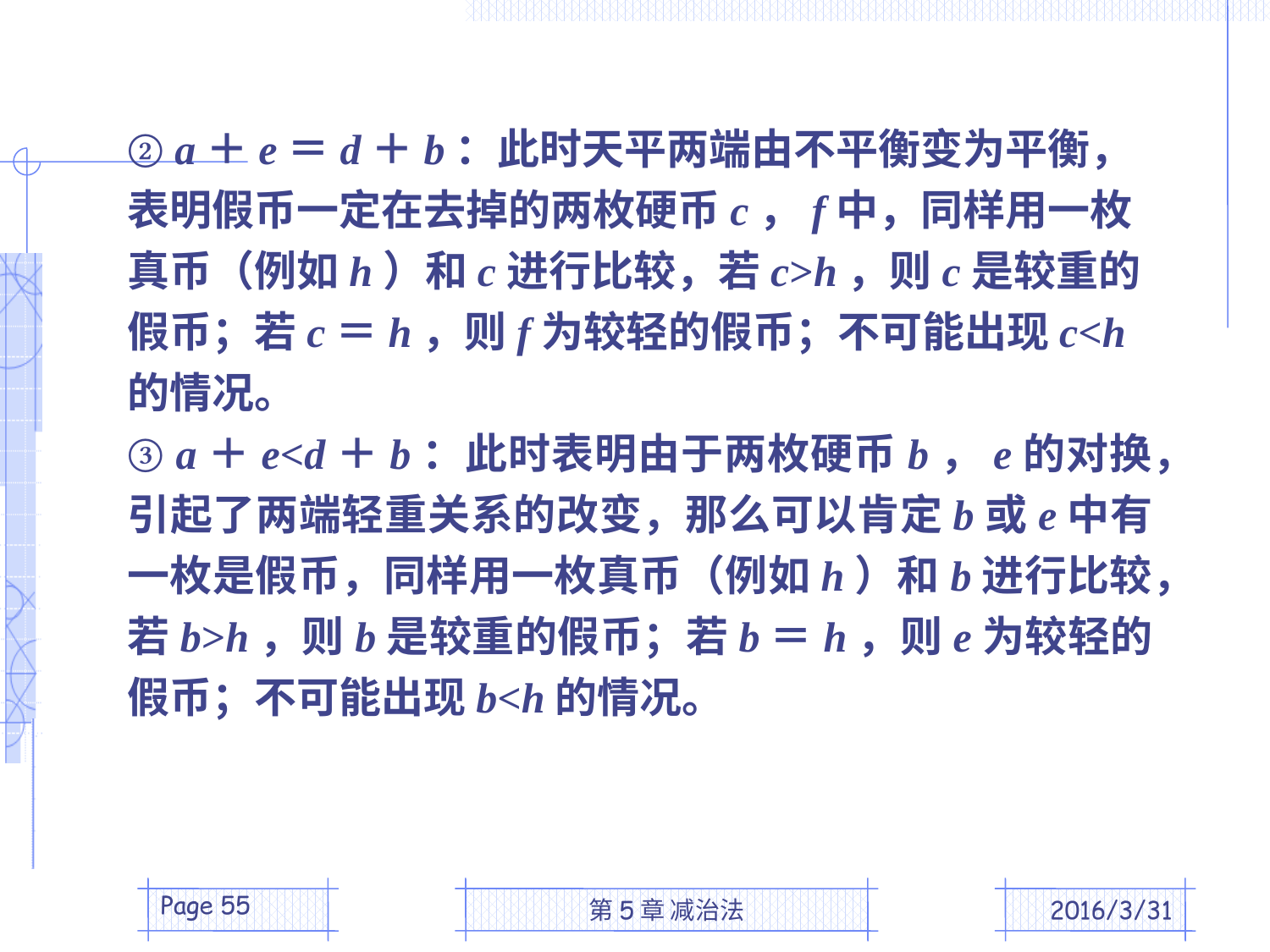

② a＋e＝d＋b：此时天平两端由不平衡变为平衡，表明假币一定在去掉的两枚硬币c，f中，同样用一枚真币（例如h）和c进行比较，若c>h，则c是较重的假币；若c＝h，则f为较轻的假币；不可能出现c<h的情况。
③ a＋e<d＋b：此时表明由于两枚硬币b，e的对换，引起了两端轻重关系的改变，那么可以肯定b或e中有一枚是假币，同样用一枚真币（例如h）和b进行比较，若b>h，则b是较重的假币；若b＝h，则e为较轻的假币；不可能出现b<h的情况。

Page 55
第5章 减治法
2016/3/31